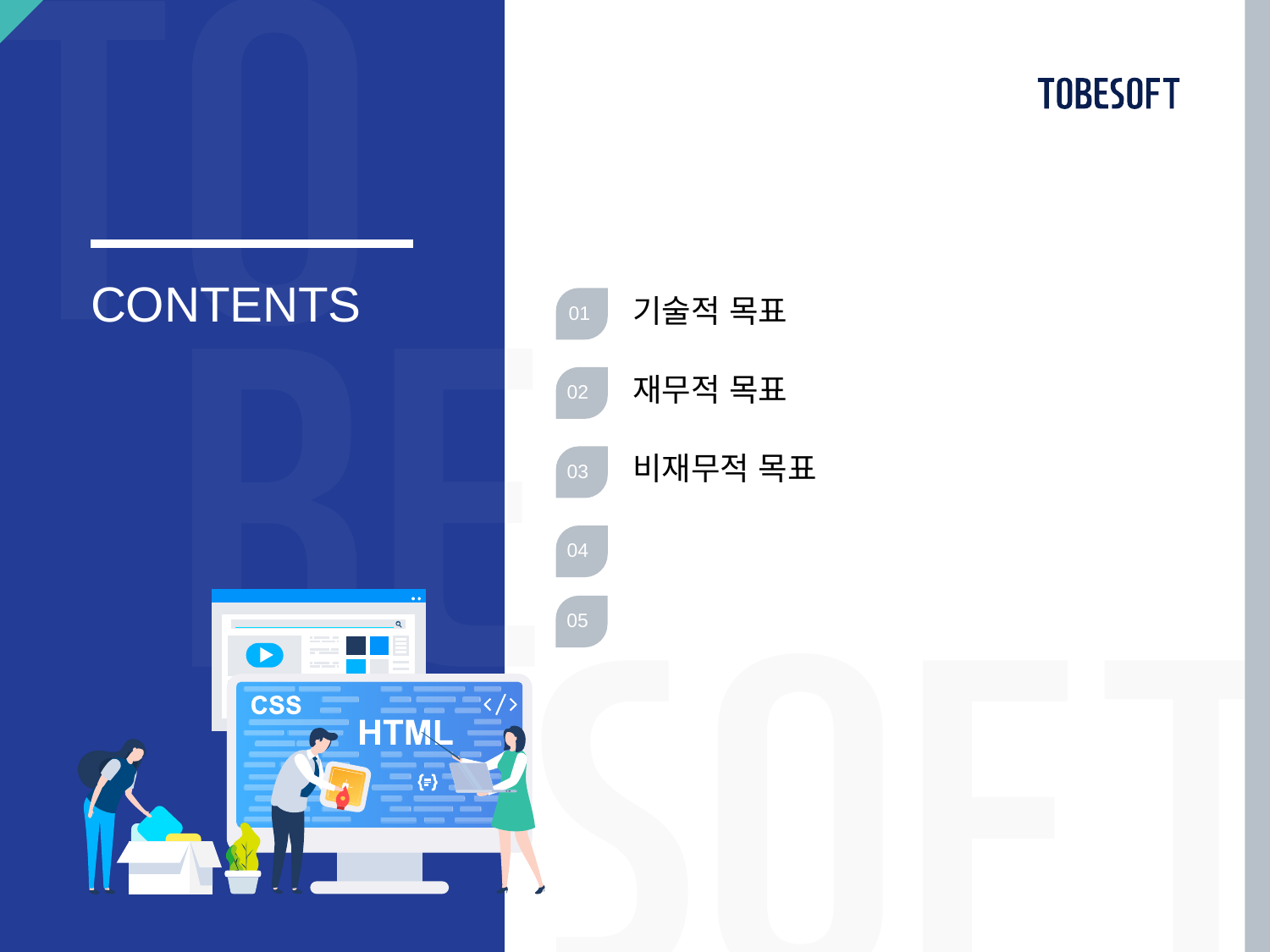

기술적 목표
재무적 목표
비재무적 목표
# CONTENTS

01

02

03

04

05